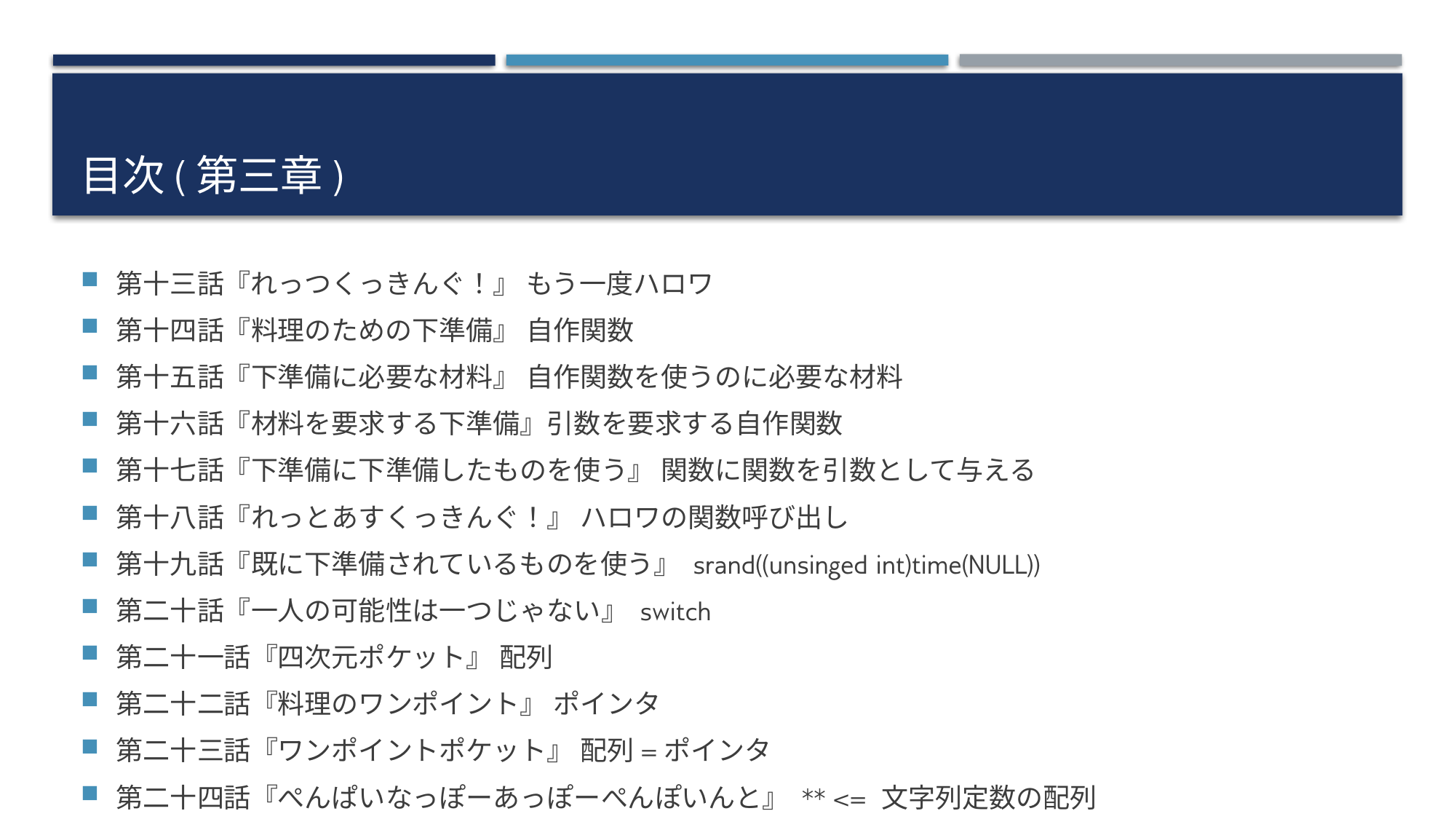

# 目次(第三章)
第十三話『れっつくっきんぐ！』 もう一度ハロワ
第十四話『料理のための下準備』 自作関数
第十五話『下準備に必要な材料』 自作関数を使うのに必要な材料
第十六話『材料を要求する下準備』引数を要求する自作関数
第十七話『下準備に下準備したものを使う』 関数に関数を引数として与える
第十八話『れっとあすくっきんぐ！』 ハロワの関数呼び出し
第十九話『既に下準備されているものを使う』 srand((unsinged int)time(NULL))
第二十話『一人の可能性は一つじゃない』 switch
第二十一話『四次元ポケット』 配列
第二十二話『料理のワンポイント』 ポインタ
第二十三話『ワンポイントポケット』 配列=ポインタ
第二十四話『ぺんぱいなっぽーあっぽーぺんぽいんと』 ** <= 文字列定数の配列